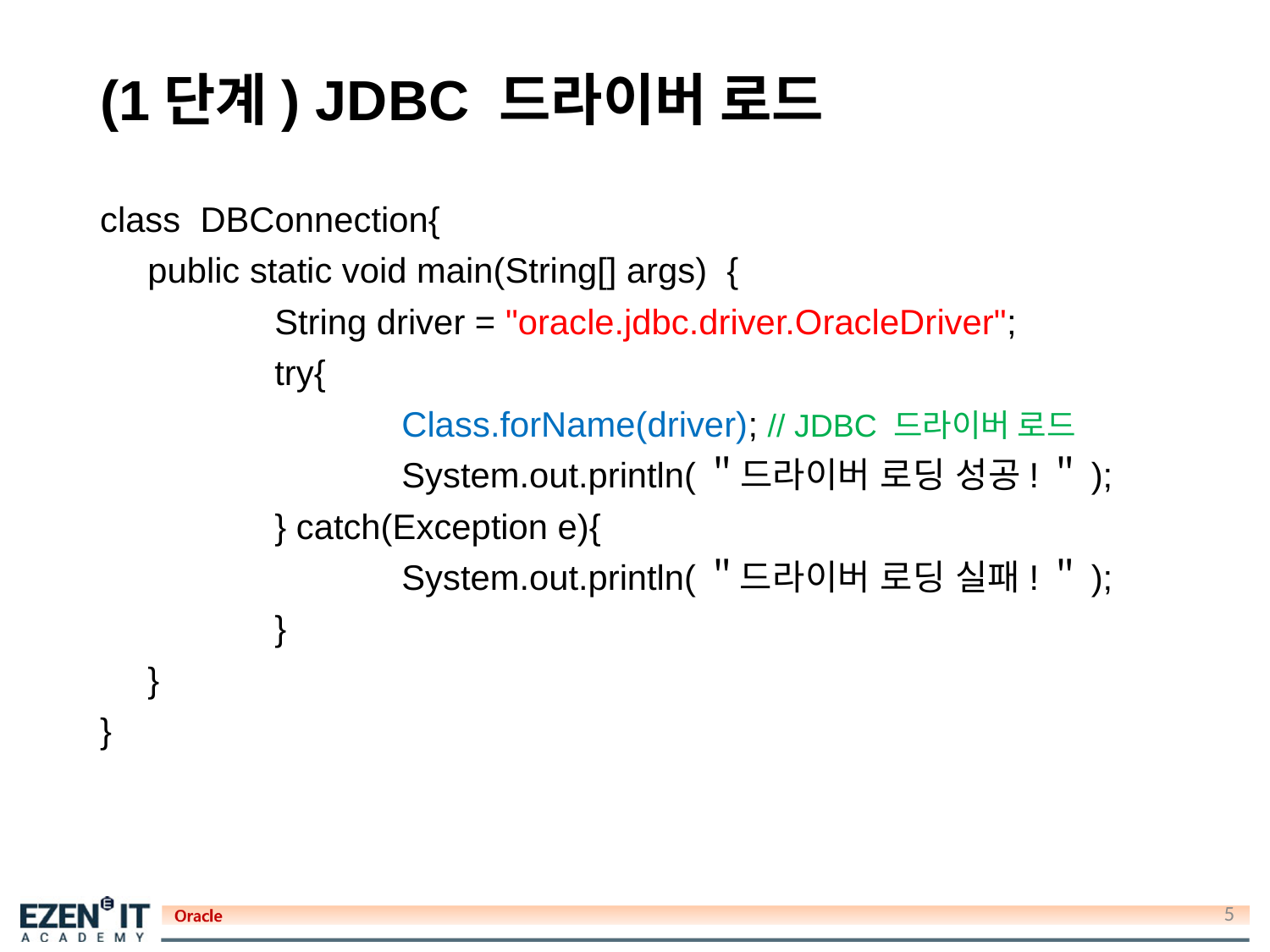

# (1단계) JDBC 드라이버 로드
class  DBConnection{
	public static void main(String[] args)  {
		String driver = "oracle.jdbc.driver.OracleDriver";
		try{
			Class.forName(driver); // JDBC 드라이버 로드
			System.out.println(＂드라이버 로딩 성공!＂);
		} catch(Exception e){
			System.out.println(＂드라이버 로딩 실패!＂);
		}
	}
}
5